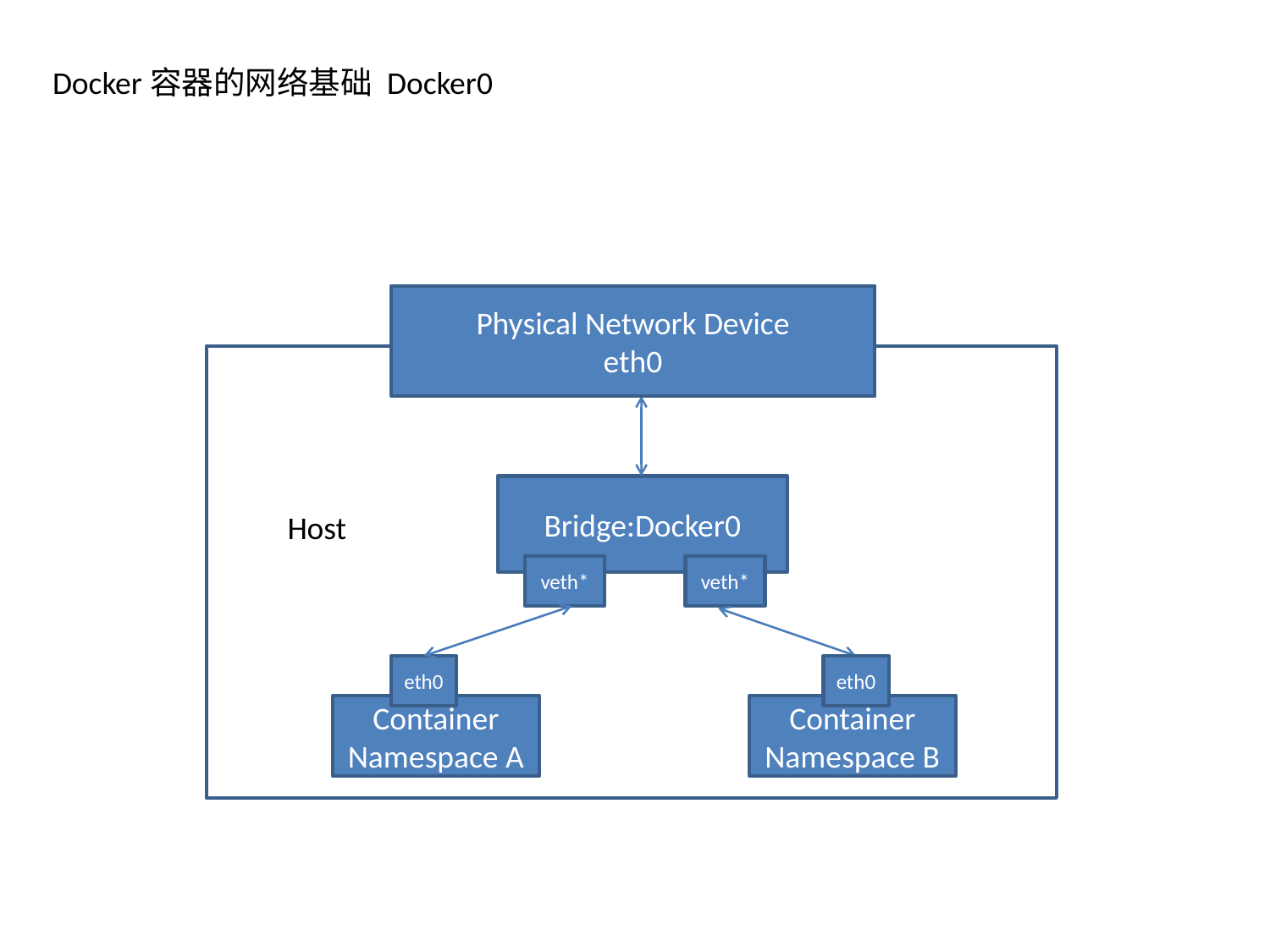

Docker容器的网络基础 Docker0
Physical Network Device
eth0

Bridge:Docker0
Host
veth*
veth*
eth0
eth0
Container
Namespace A
Container
Namespace B